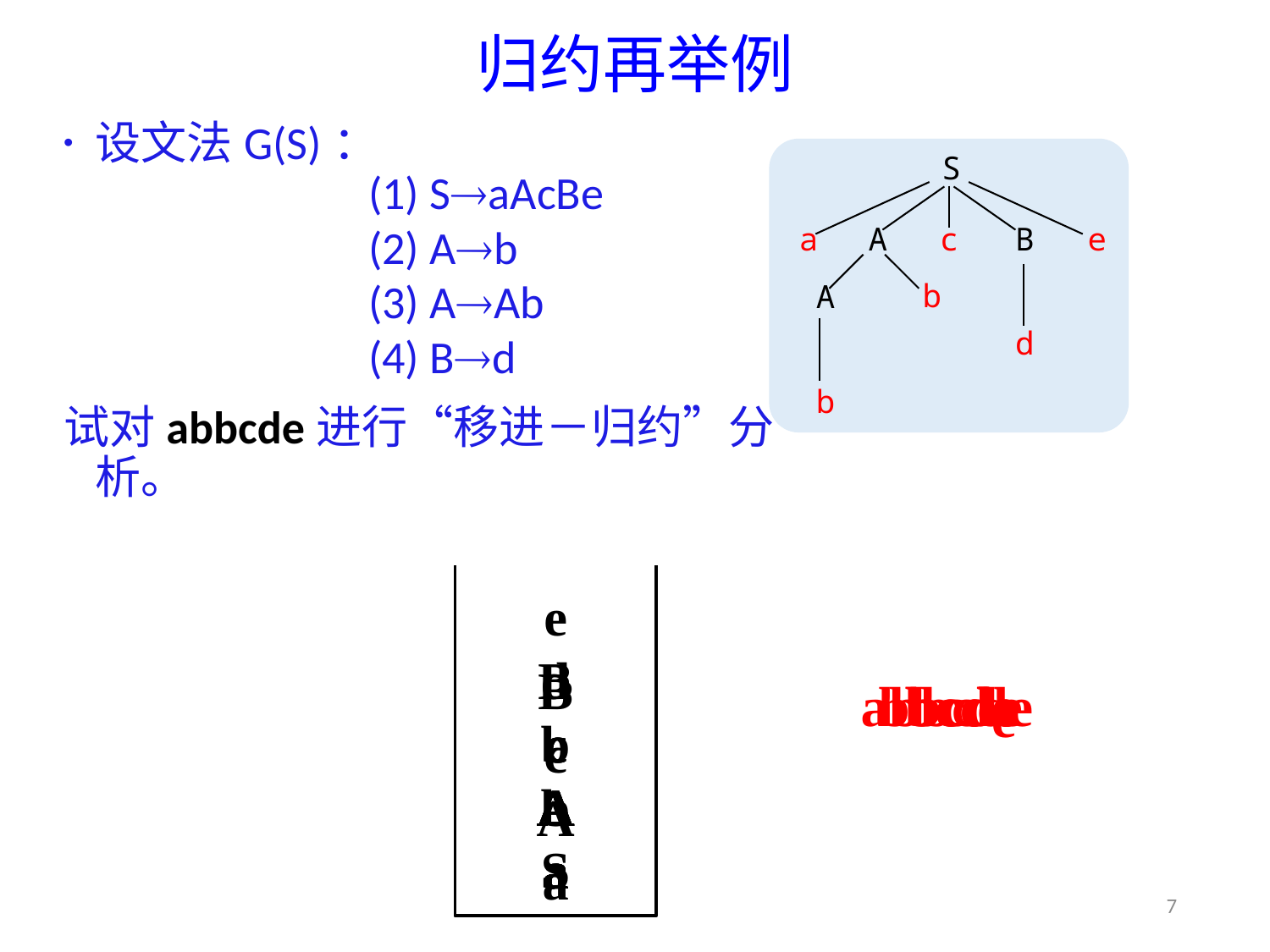

# 归约再举例
设文法G(S)：
(1) S→aAcBe
(2) A→b
(3) A→Ab
(4) B→d
试对abbcde进行“移进－归约”分析。

S
c
e
a
A
A
b
b
B
d

a
  bbcde

b
a
  bcde

A
a
  bcde

b
A
a
    cde

A
a
    cde

c
A
a
      de

d
c
A
a
        e

abbcde
e
B
c
A
a

S

B
c
A
a
        e
7